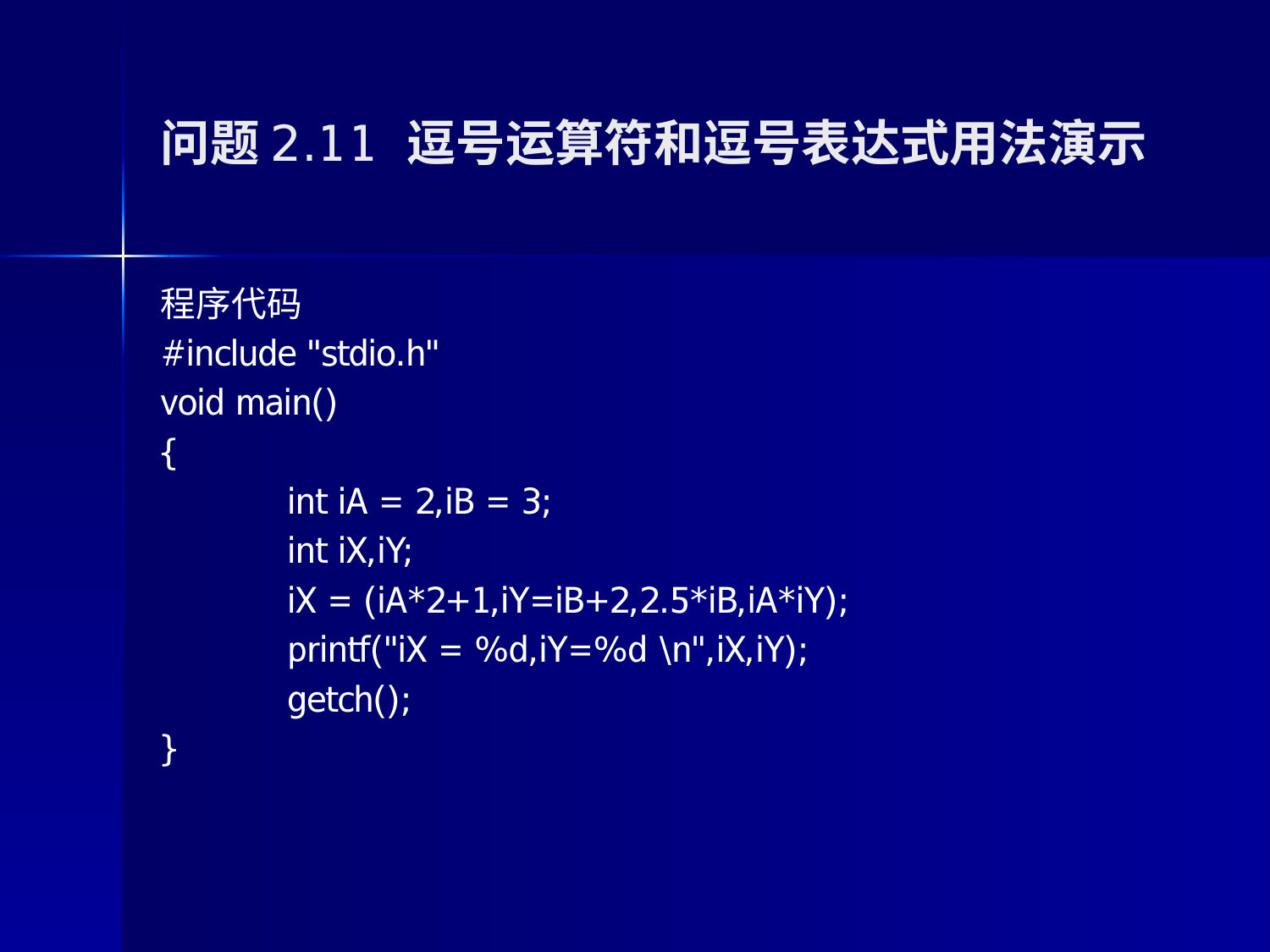

# 问题2.11 逗号运算符和逗号表达式用法演示
程序代码
#include "stdio.h"
void main()
{
	int iA = 2,iB = 3;
	int iX,iY;
	iX = (iA*2+1,iY=iB+2,2.5*iB,iA*iY);
	printf("iX = %d,iY=%d \n",iX,iY);
	getch();
}